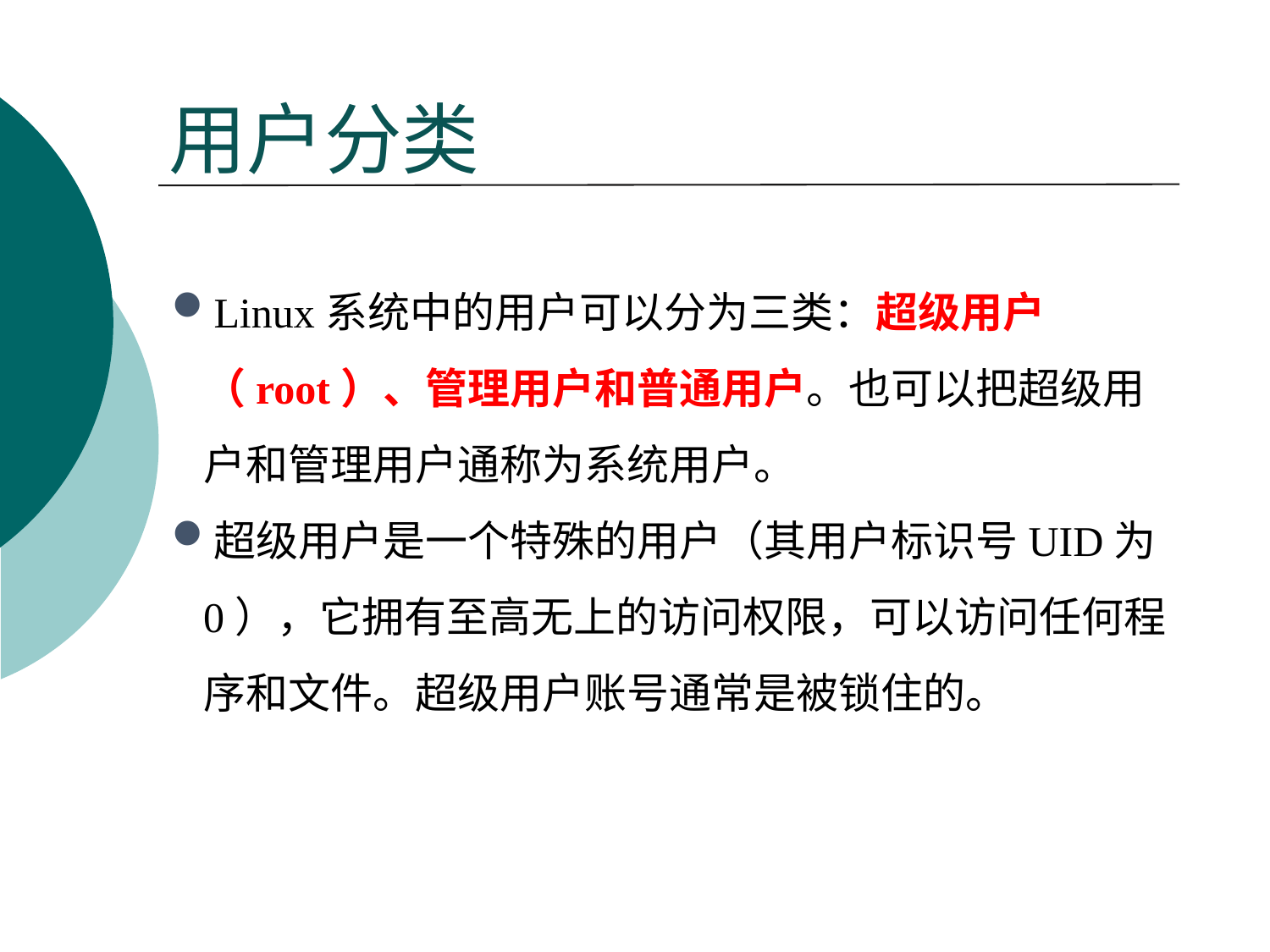

# 用户分类
Linux系统中的用户可以分为三类：超级用户（root）、管理用户和普通用户。也可以把超级用户和管理用户通称为系统用户。
超级用户是一个特殊的用户（其用户标识号UID为0），它拥有至高无上的访问权限，可以访问任何程序和文件。超级用户账号通常是被锁住的。